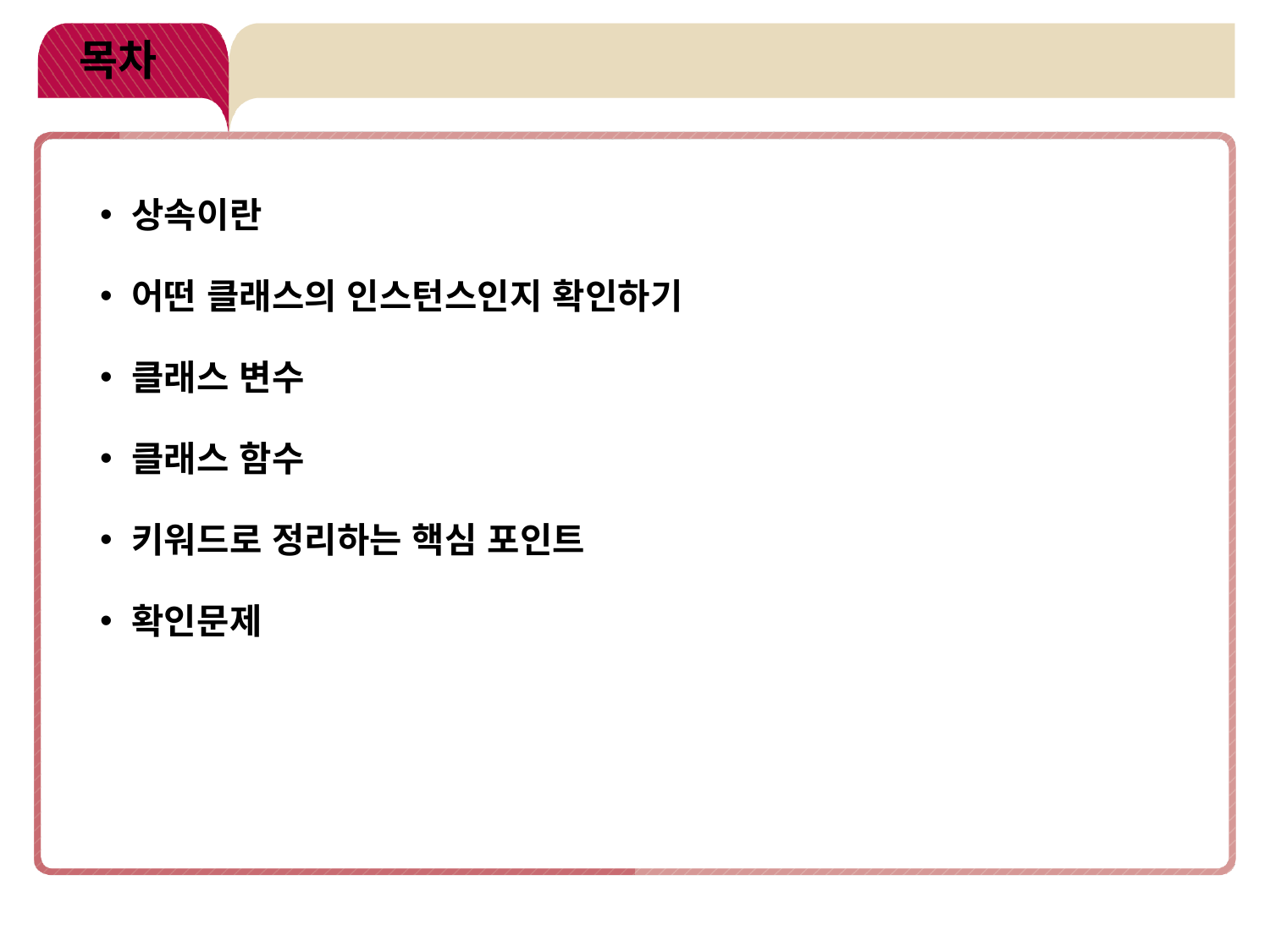

# 목차
상속이란
어떤 클래스의 인스턴스인지 확인하기
클래스 변수
클래스 함수
키워드로 정리하는 핵심 포인트
확인문제